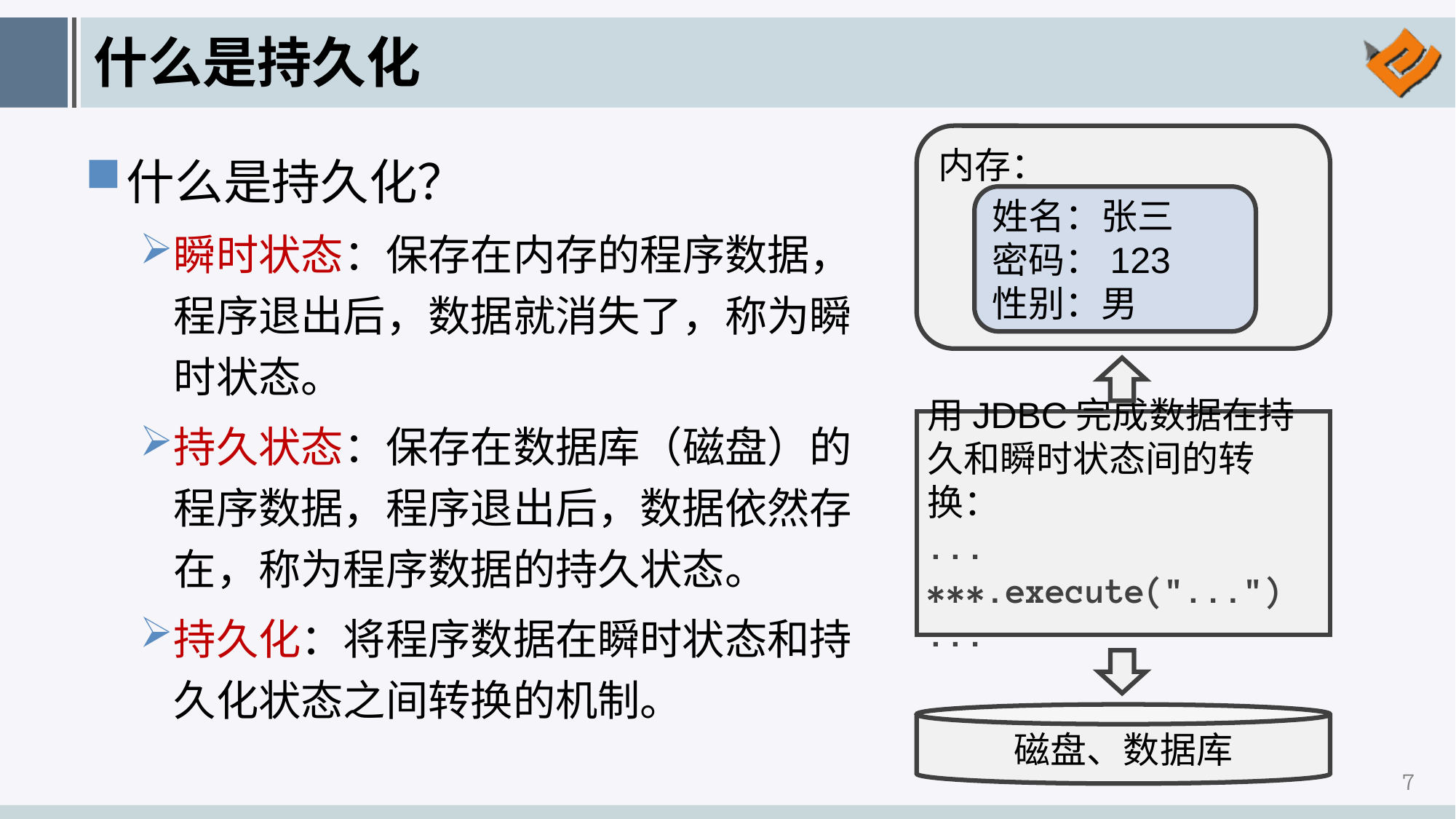

# 什么是持久化
内存：
姓名：张三
密码：123
性别：男

用JDBC完成数据在持久和瞬时状态间的转换：
...
***.execute("...")
...

磁盘、数据库
什么是持久化？
瞬时状态：保存在内存的程序数据，程序退出后，数据就消失了，称为瞬时状态。
持久状态：保存在数据库（磁盘）的程序数据，程序退出后，数据依然存在，称为程序数据的持久状态。
持久化：将程序数据在瞬时状态和持久化状态之间转换的机制。